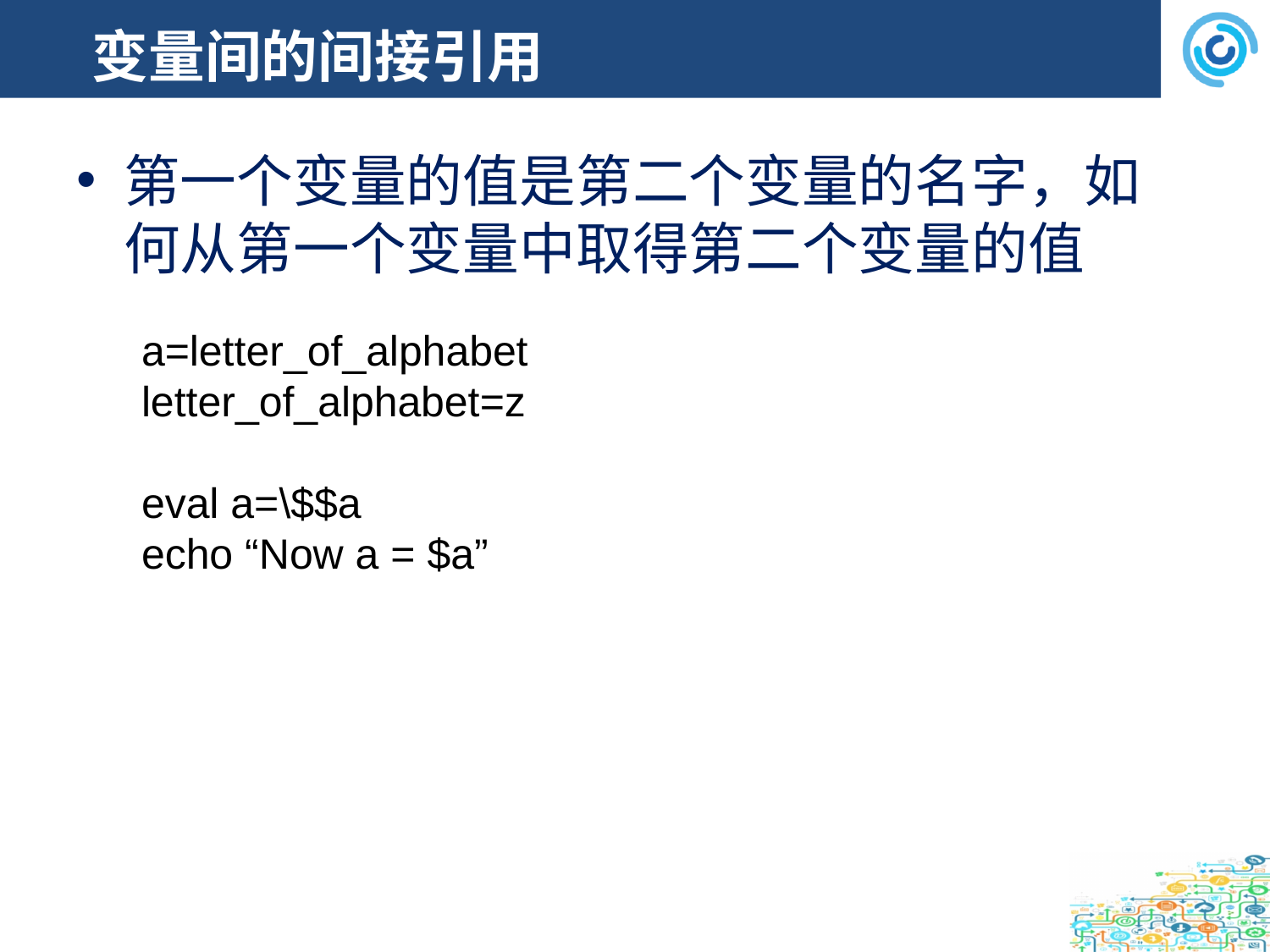

# 变量间的间接引用
第一个变量的值是第二个变量的名字，如何从第一个变量中取得第二个变量的值
a=letter_of_alphabet
letter_of_alphabet=z

eval a=\$$a
echo “Now a = $a”